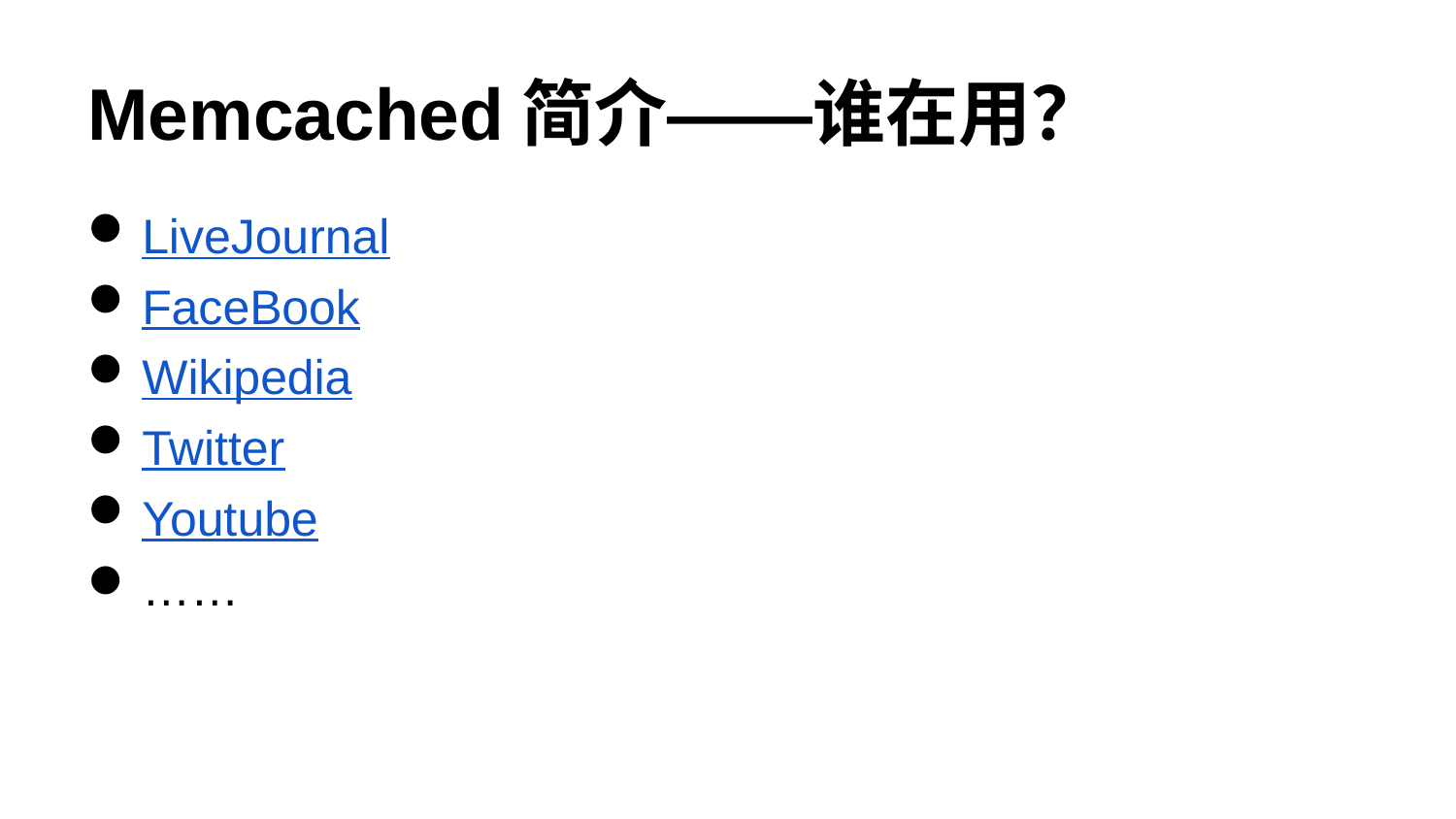

# Memcached简介——谁在用？
LiveJournal
FaceBook
Wikipedia
Twitter
Youtube
……